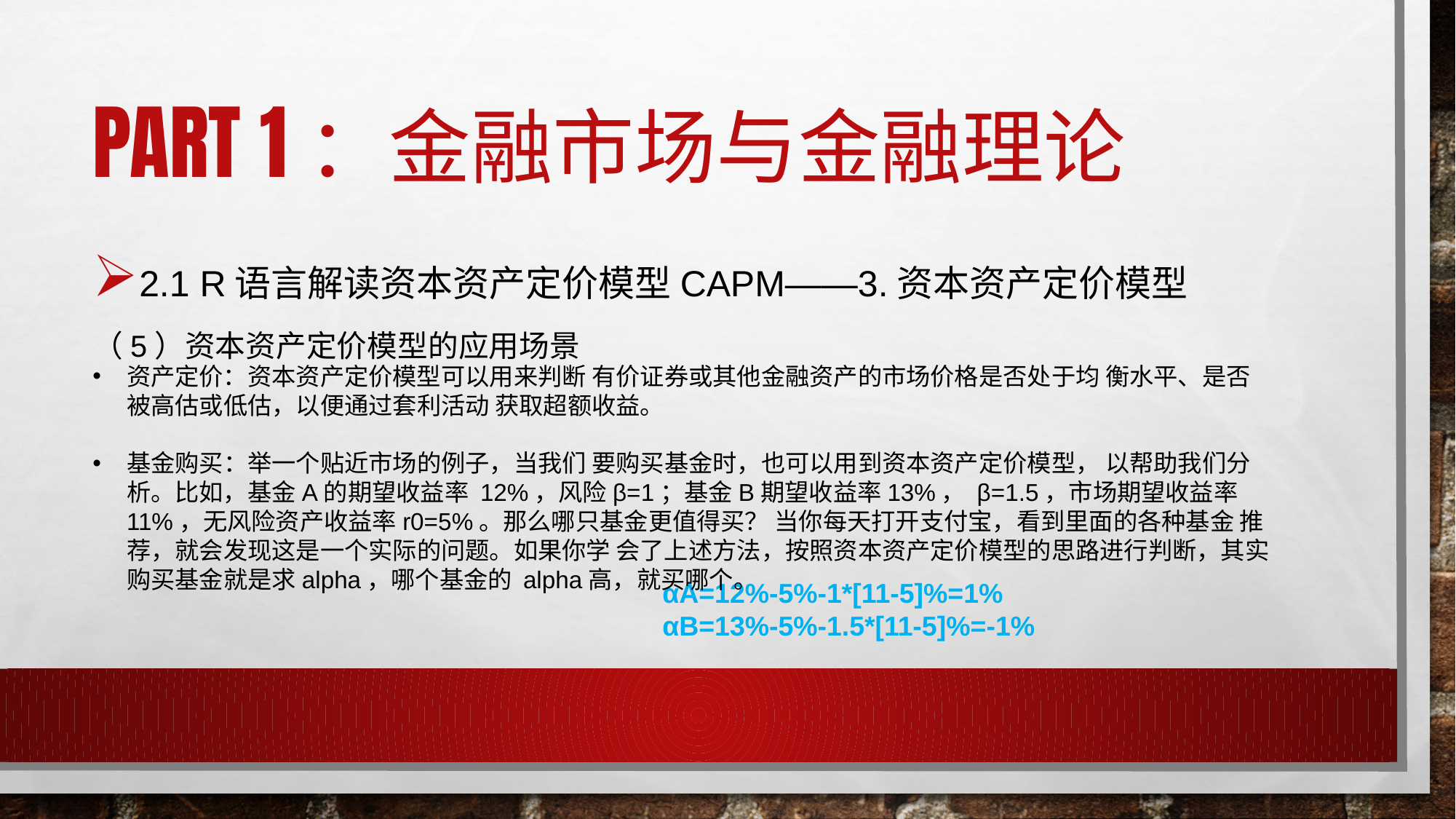

# Part 1：金融市场与金融理论
2.1 R语言解读资本资产定价模型CAPM——3.资本资产定价模型
（5）资本资产定价模型的应用场景

资产定价：资本资产定价模型可以⽤来判断 有价证券或其他⾦融资产的市场价格是否处于均 衡⽔平、是否被⾼估或低估，以便通过套利活动 获取超额收益。

基⾦购买：举⼀个贴近市场的例⼦，当我们 要购买基⾦时，也可以⽤到资本资产定价模型， 以帮助我们分析。⽐如，基⾦A的期望收益率 12%，⻛险β=1；基⾦B期望收益率13%， β=1.5，市场期望收益率11%，⽆⻛险资产收益率r0=5%。那么哪只基⾦更值得买？ 当你每天打开⽀付宝，看到⾥⾯的各种基⾦ 推荐，就会发现这是⼀个实际的问题。如果你学 会了上述⽅法，按照资本资产定价模型的思路进⾏判断，其实购买基⾦就是求alpha，哪个基⾦的 alpha⾼，就买哪个。

αA=12%-5%-1*[11-5]%=1%
αB=13%-5%-1.5*[11-5]%=-1%